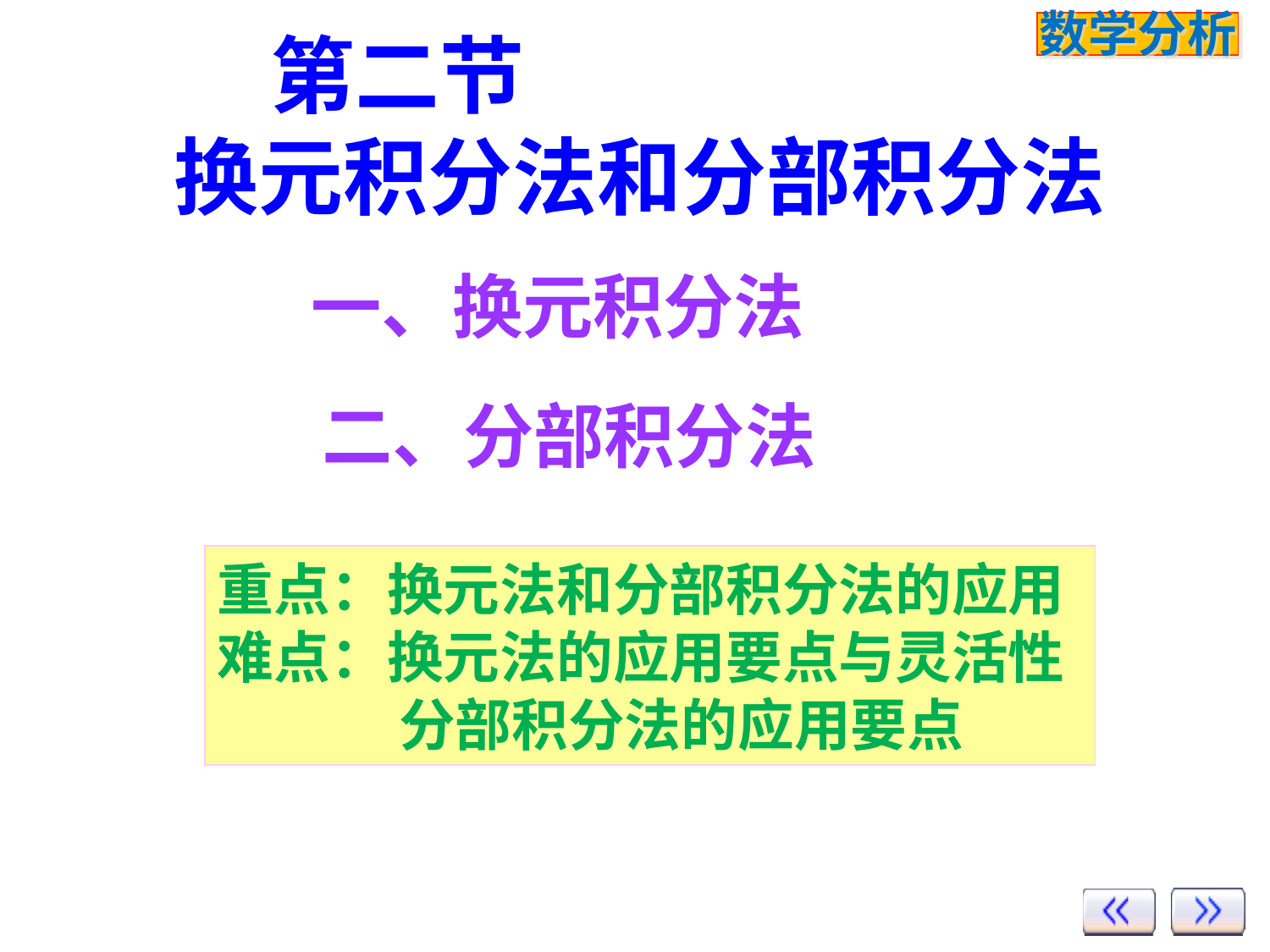

第二节
换元积分法和分部积分法
一、换元积分法
二、分部积分法
重点：换元法和分部积分法的应用
难点：换元法的应用要点与灵活性
             分部积分法的应用要点